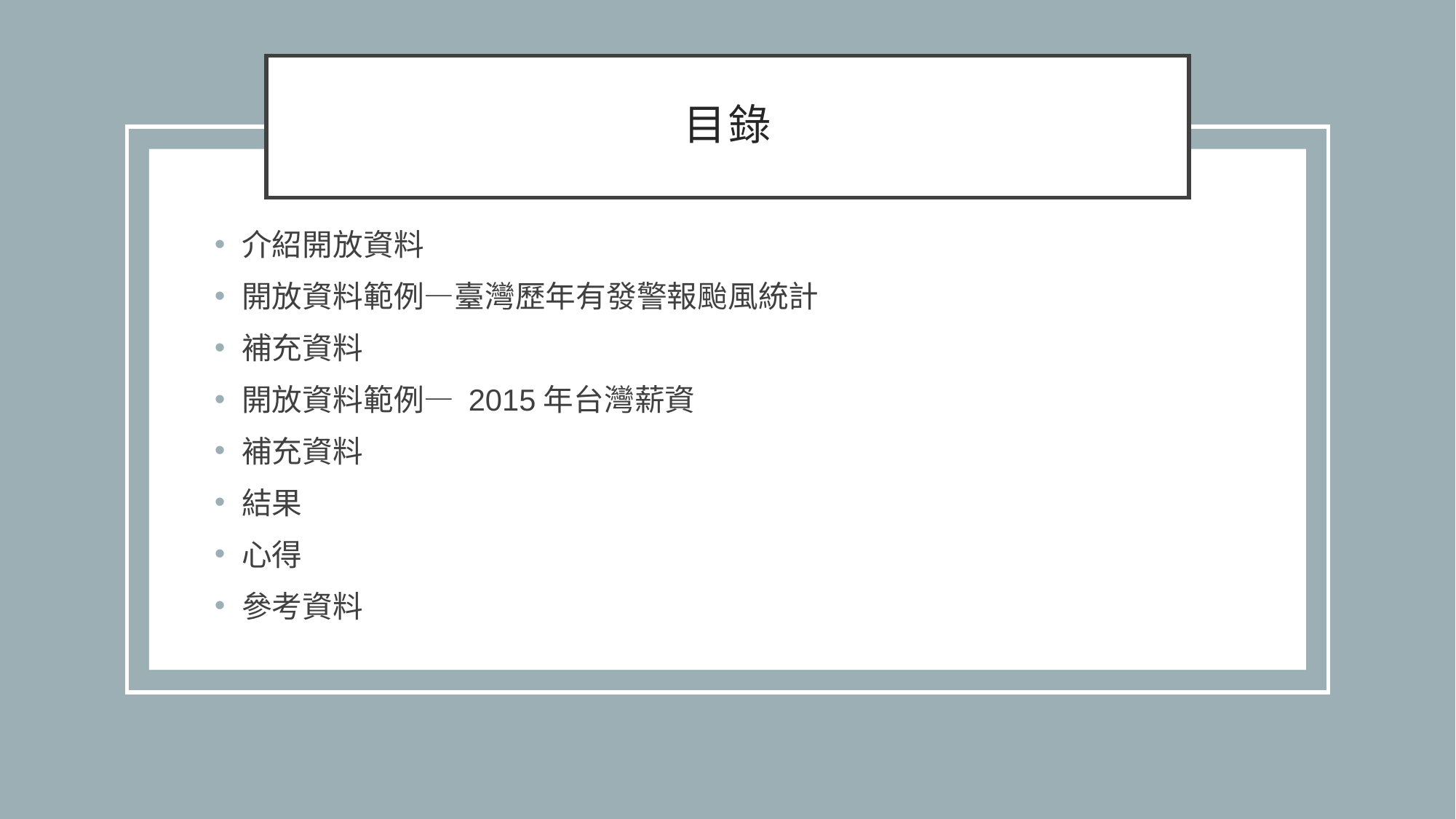

# 目錄

介紹開放資料
開放資料範例—臺灣歷年有發警報颱風統計
補充資料
開放資料範例— 2015年台灣薪資
補充資料
結果
心得
參考資料